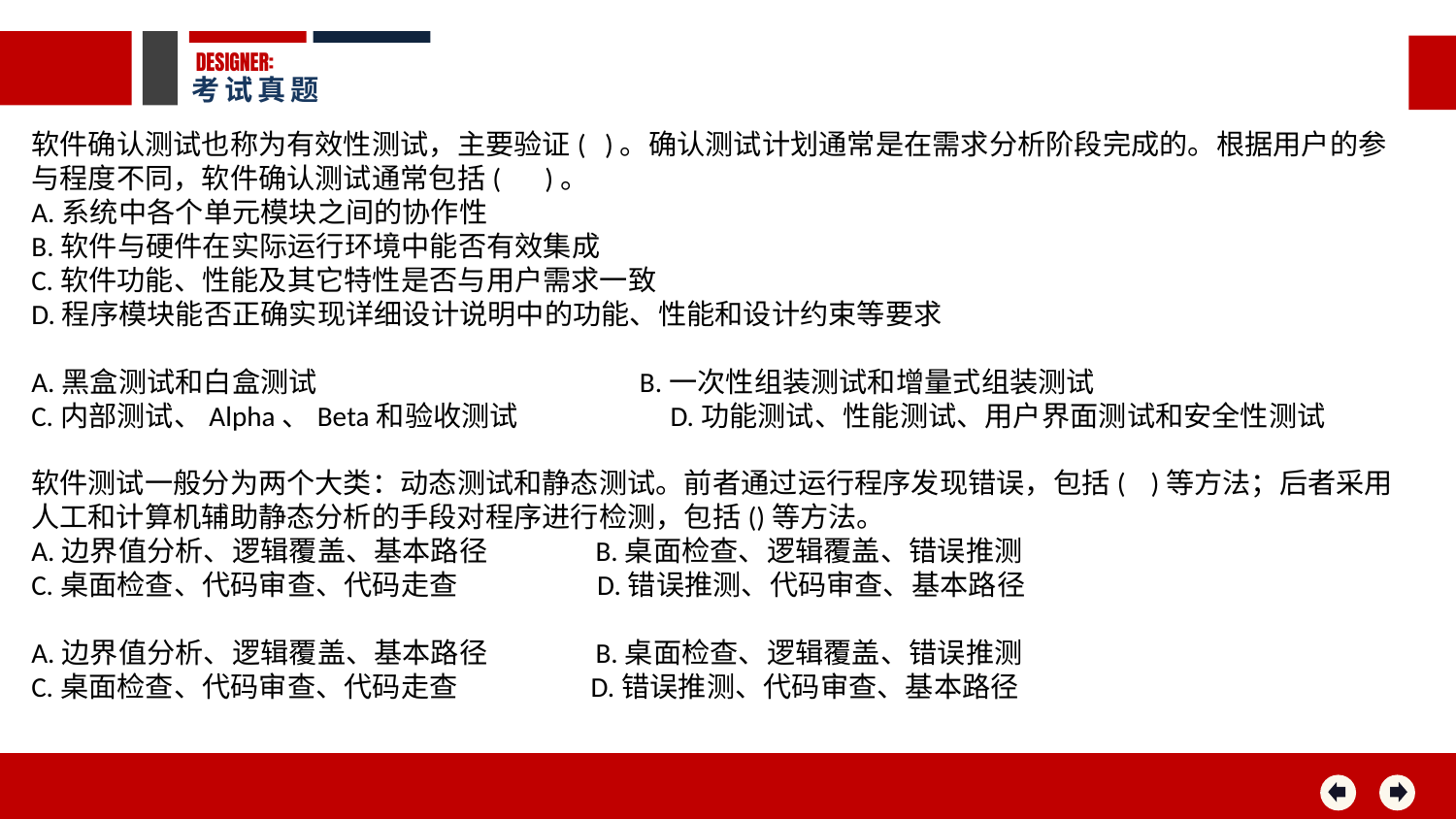

DESIGNER:
考试真题
软件确认测试也称为有效性测试，主要验证(   )。确认测试计划通常是在需求分析阶段完成的。根据用户的参与程度不同，软件确认测试通常包括(       )。
A.系统中各个单元模块之间的协作性
B.软件与硬件在实际运行环境中能否有效集成
C.软件功能、性能及其它特性是否与用户需求一致
D.程序模块能否正确实现详细设计说明中的功能、性能和设计约束等要求

A.黑盒测试和白盒测试                                                  B.一次性组装测试和增量式组装测试
C.内部测试、Alpha、Beta和验收测试                       D.功能测试、性能测试、用户界面测试和安全性测试

软件测试一般分为两个大类：动态测试和静态测试。前者通过运行程序发现错误，包括(    )等方法；后者采用人工和计算机辅助静态分析的手段对程序进行检测，包括()等方法。
A.边界值分析、逻辑覆盖、基本路径                B.桌面检查、逻辑覆盖、错误推测
C.桌面检查、代码审查、代码走查                     D.错误推测、代码审查、基本路径

A.边界值分析、逻辑覆盖、基本路径                B.桌面检查、逻辑覆盖、错误推测
C.桌面检查、代码审查、代码走查                    D.错误推测、代码审查、基本路径